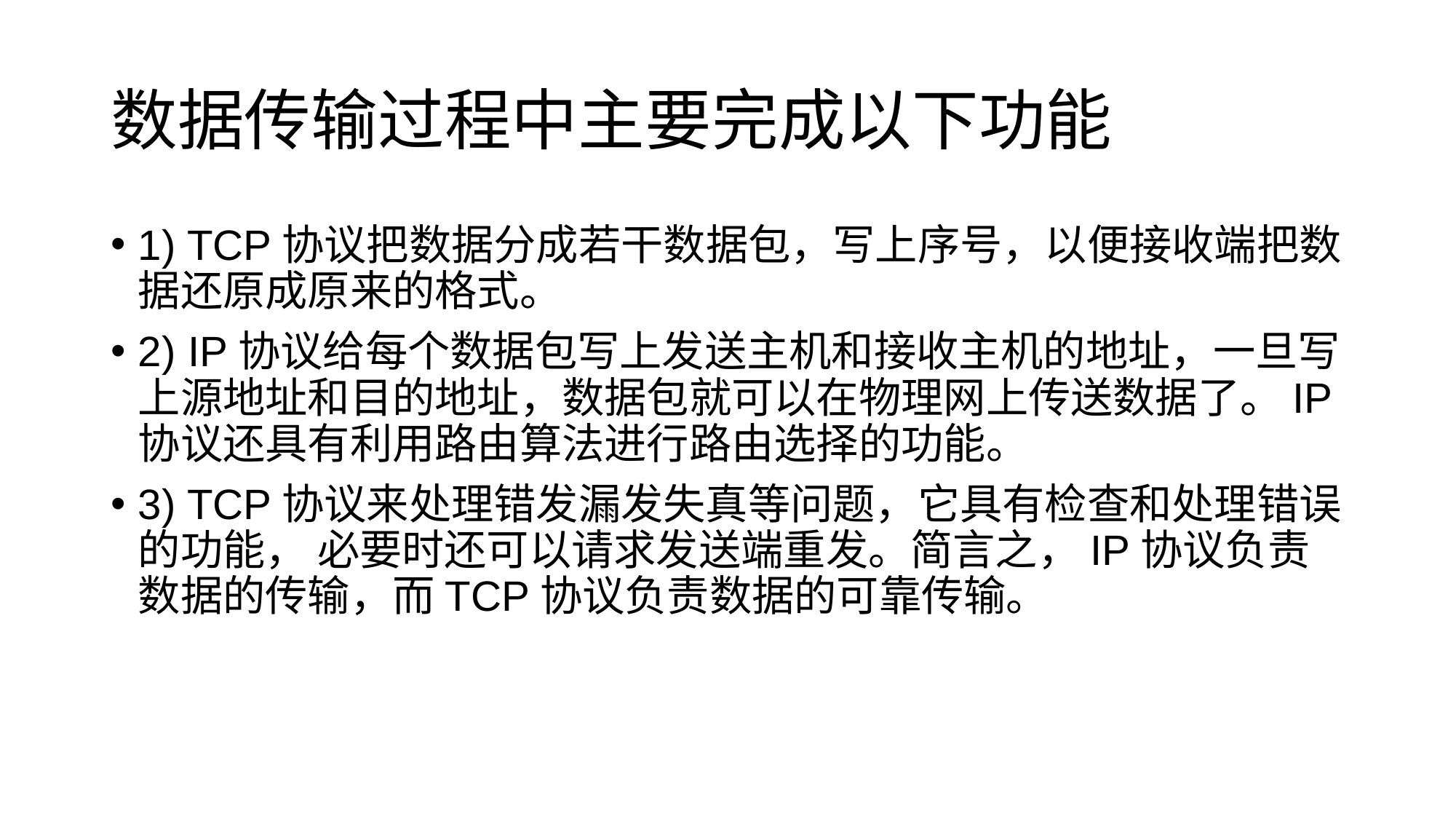

# 数据传输过程中主要完成以下功能
1) TCP协议把数据分成若干数据包，写上序号，以便接收端把数据还原成原来的格式。
2) IP协议给每个数据包写上发送主机和接收主机的地址，一旦写上源地址和目的地址，数据包就可以在物理网上传送数据了。IP协议还具有利用路由算法进行路由选择的功能。
3) TCP协议来处理错发漏发失真等问题，它具有检查和处理错误的功能， 必要时还可以请求发送端重发。简言之，IP协议负责数据的传输，而TCP协议负责数据的可靠传输。